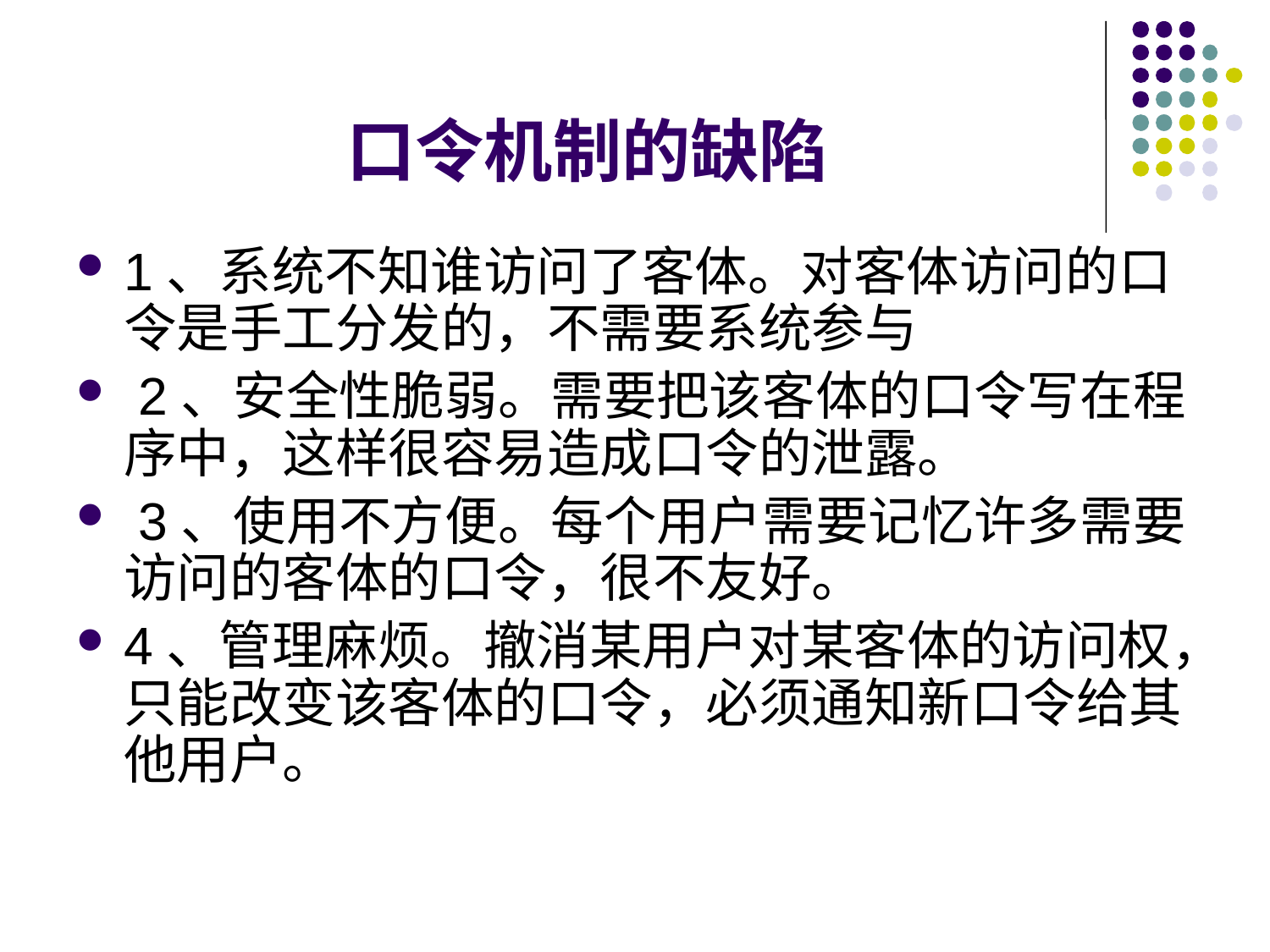

# 口令机制的缺陷
1、系统不知谁访问了客体。对客体访问的口令是手工分发的，不需要系统参与
 2、安全性脆弱。需要把该客体的口令写在程序中，这样很容易造成口令的泄露。
 3、使用不方便。每个用户需要记忆许多需要访问的客体的口令，很不友好。
4、管理麻烦。撤消某用户对某客体的访问权，只能改变该客体的口令，必须通知新口令给其他用户。